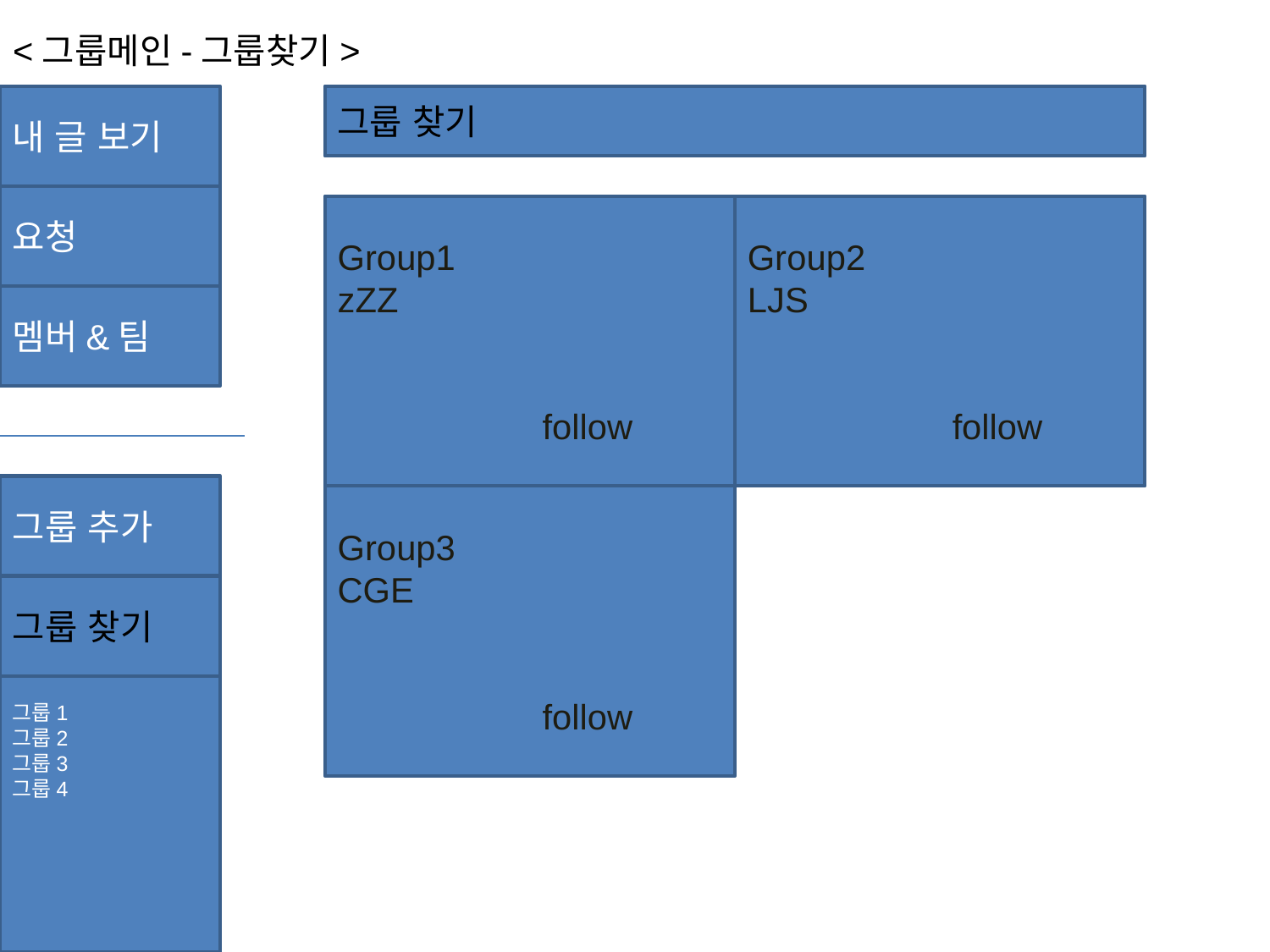

<그룹메인-그룹찾기>
내 글 보기
그룹 찾기
요청
Group1
zZZ

	        follow
Group2
LJS

	        follow
멤버&팀
그룹 추가
Group3
CGE

	        follow
그룹 찾기
그룹1
그룹2
그룹3
그룹4